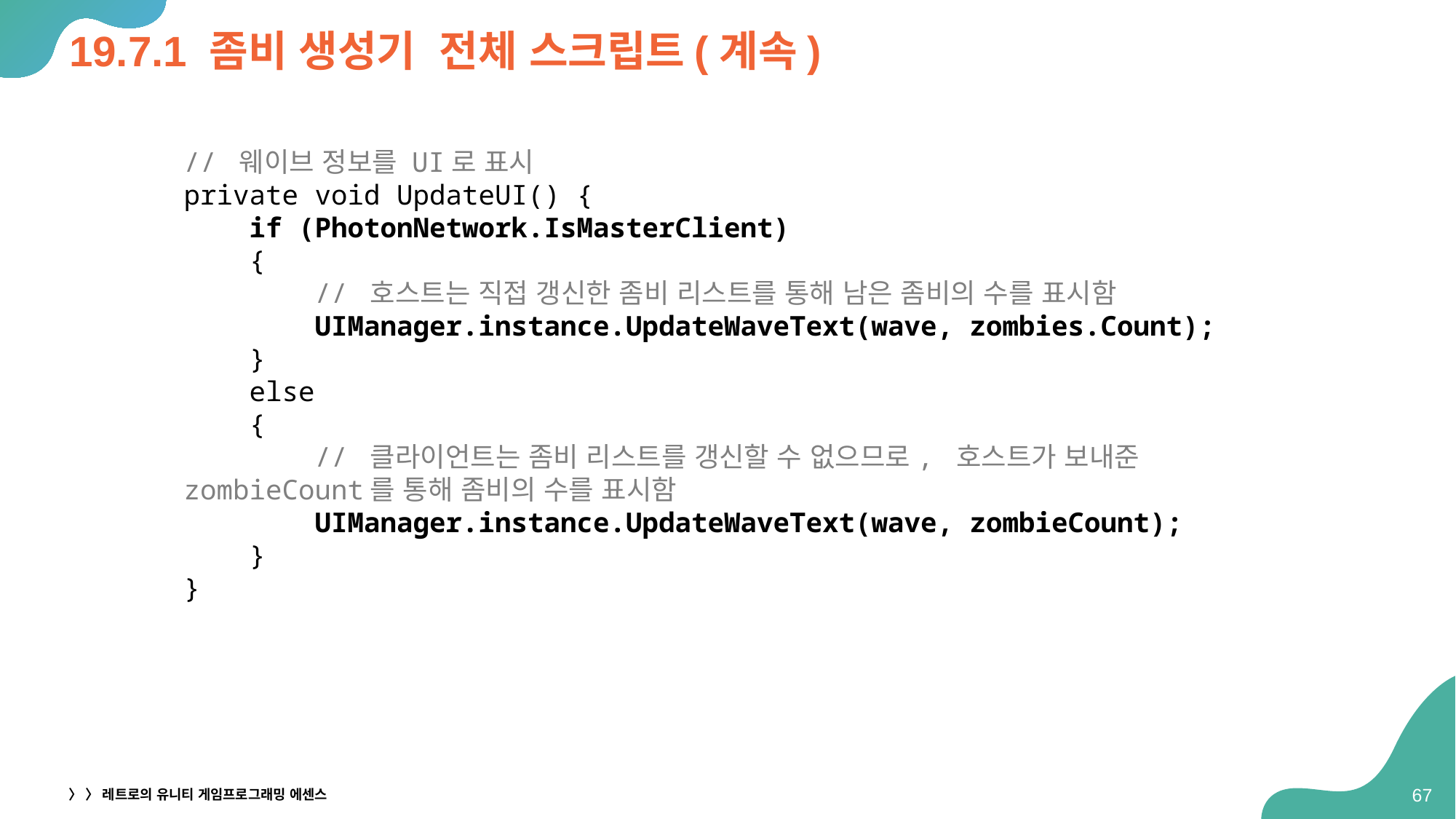

# 19.7.1 좀비 생성기  전체 스크립트(계속)
// 웨이브 정보를 UI로 표시
private void UpdateUI() {
    if (PhotonNetwork.IsMasterClient)
    {
        // 호스트는 직접 갱신한 좀비 리스트를 통해 남은 좀비의 수를 표시함
        UIManager.instance.UpdateWaveText(wave, zombies.Count);
    }
    else
    {
        // 클라이언트는 좀비 리스트를 갱신할 수 없으므로, 호스트가 보내준 zombieCount를 통해 좀비의 수를 표시함
        UIManager.instance.UpdateWaveText(wave, zombieCount);
    }
}
67